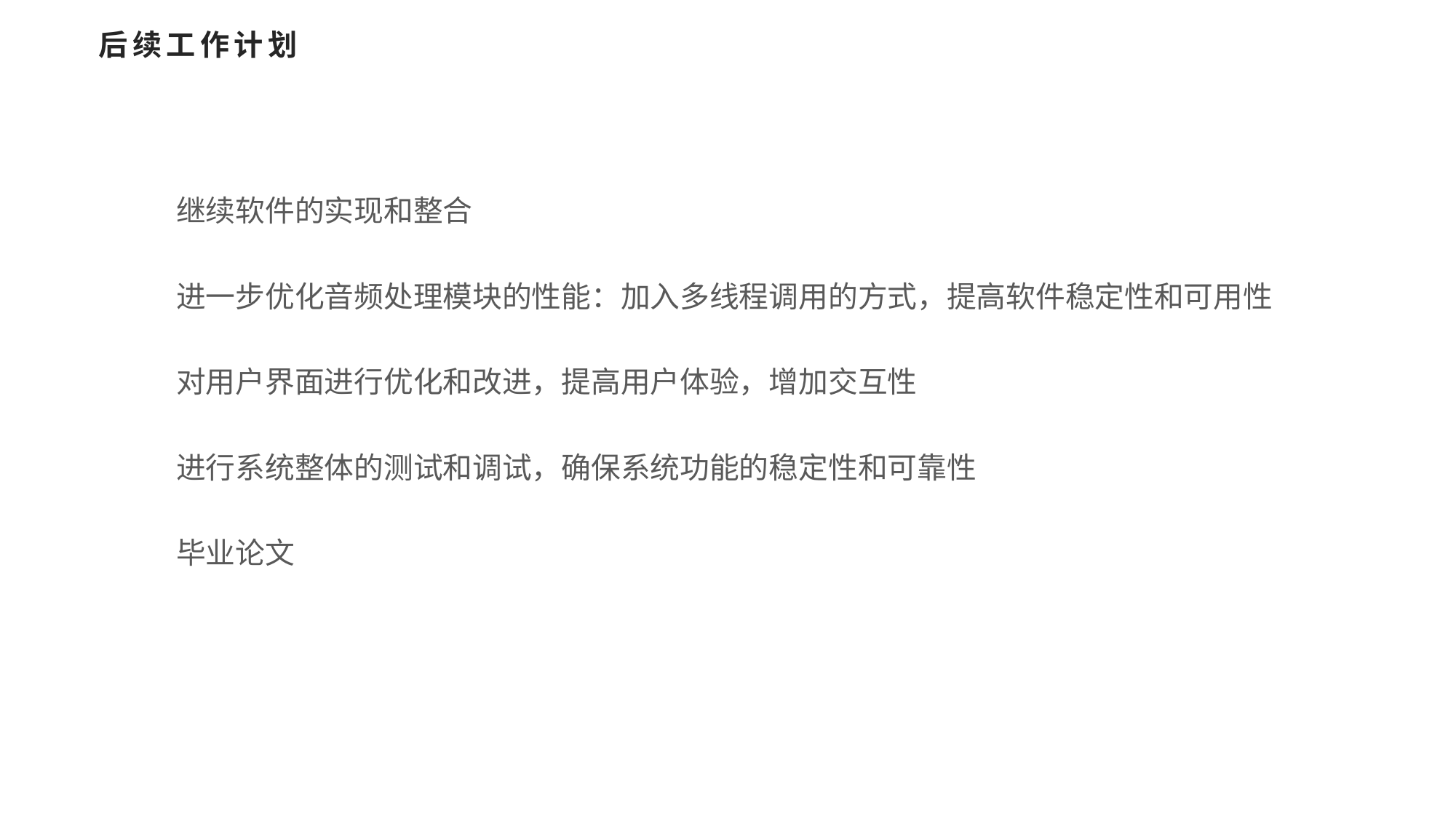

后续工作计划
继续软件的实现和整合

进一步优化音频处理模块的性能：加入多线程调用的方式，提高软件稳定性和可用性

对用户界面进行优化和改进，提高用户体验，增加交互性

进行系统整体的测试和调试，确保系统功能的稳定性和可靠性

毕业论文